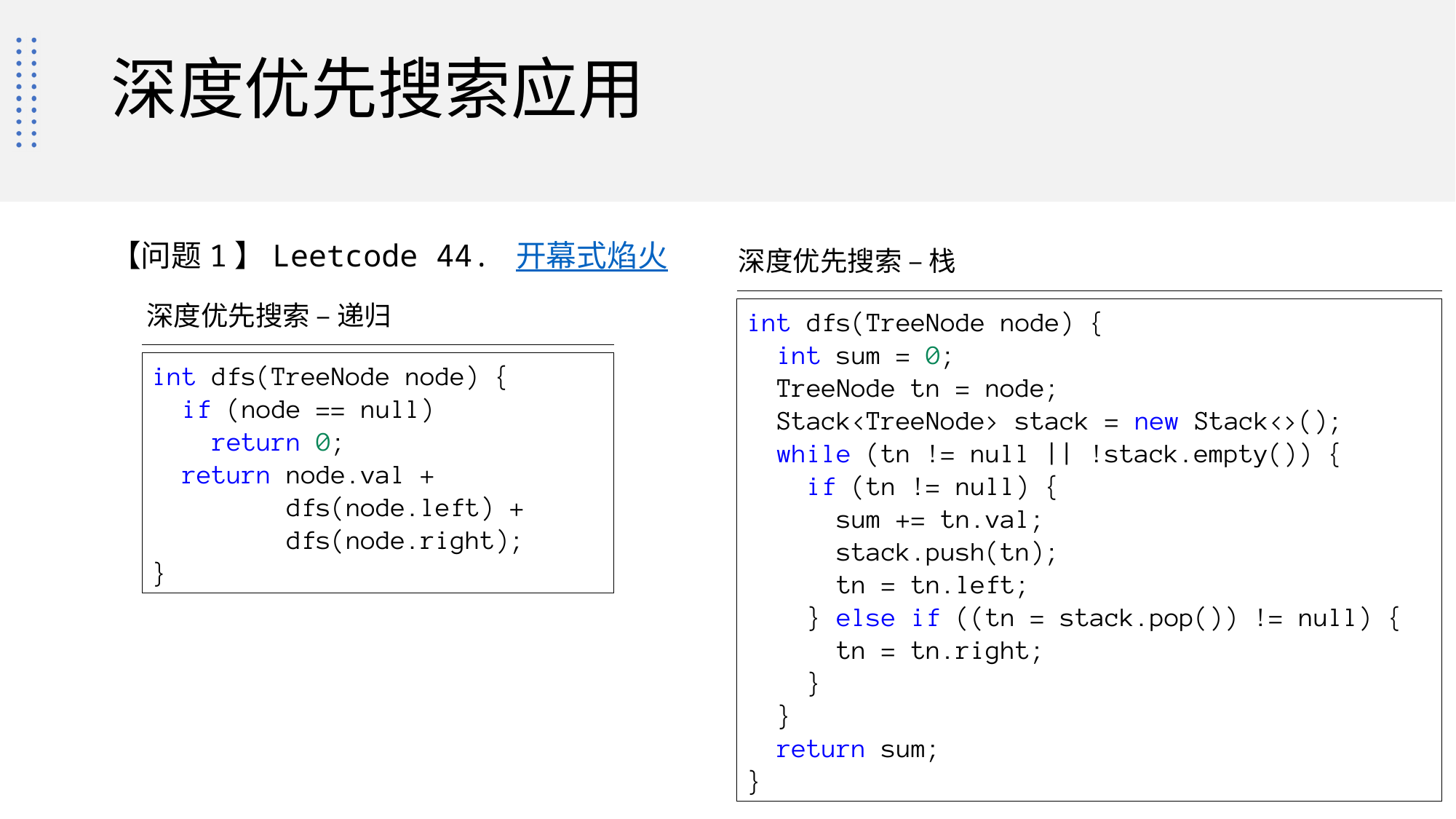

# 深度优先搜索应用
【问题1】Leetcode 44. 开幕式焰火
深度优先搜索 – 栈
int dfs(TreeNode node) {
  int sum = 0;
  TreeNode tn = node;
  Stack<TreeNode> stack = new Stack<>();
  while (tn != null || !stack.empty()) {
    if (tn != null) {
      sum += tn.val;
      stack.push(tn);
      tn = tn.left;
    } else if ((tn = stack.pop()) != null) {
      tn = tn.right;
    }
  }
  return sum;
}
深度优先搜索 – 递归
int dfs(TreeNode node) {
  if (node == null)
    return 0;
  return node.val +
         dfs(node.left) +
         dfs(node.right);
}